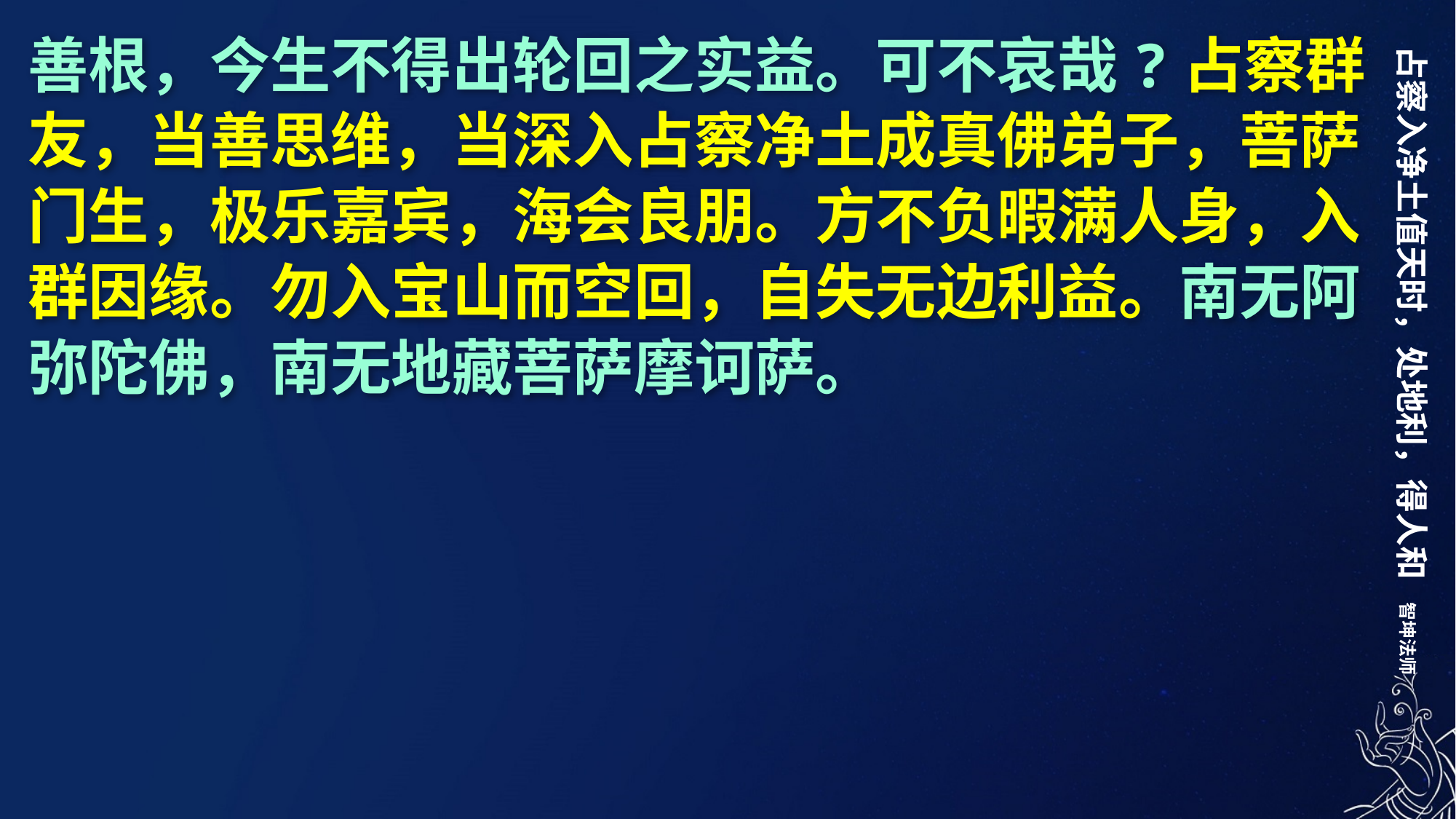

善根，今生不得出轮回之实益。可不哀哉?占察群友，当善思维，当深入占察净土成真佛弟子，菩萨门生，极乐嘉宾，海会良朋。方不负暇满人身，入群因缘。勿入宝山而空回，自失无边利益。南无阿弥陀佛，南无地藏菩萨摩诃萨。